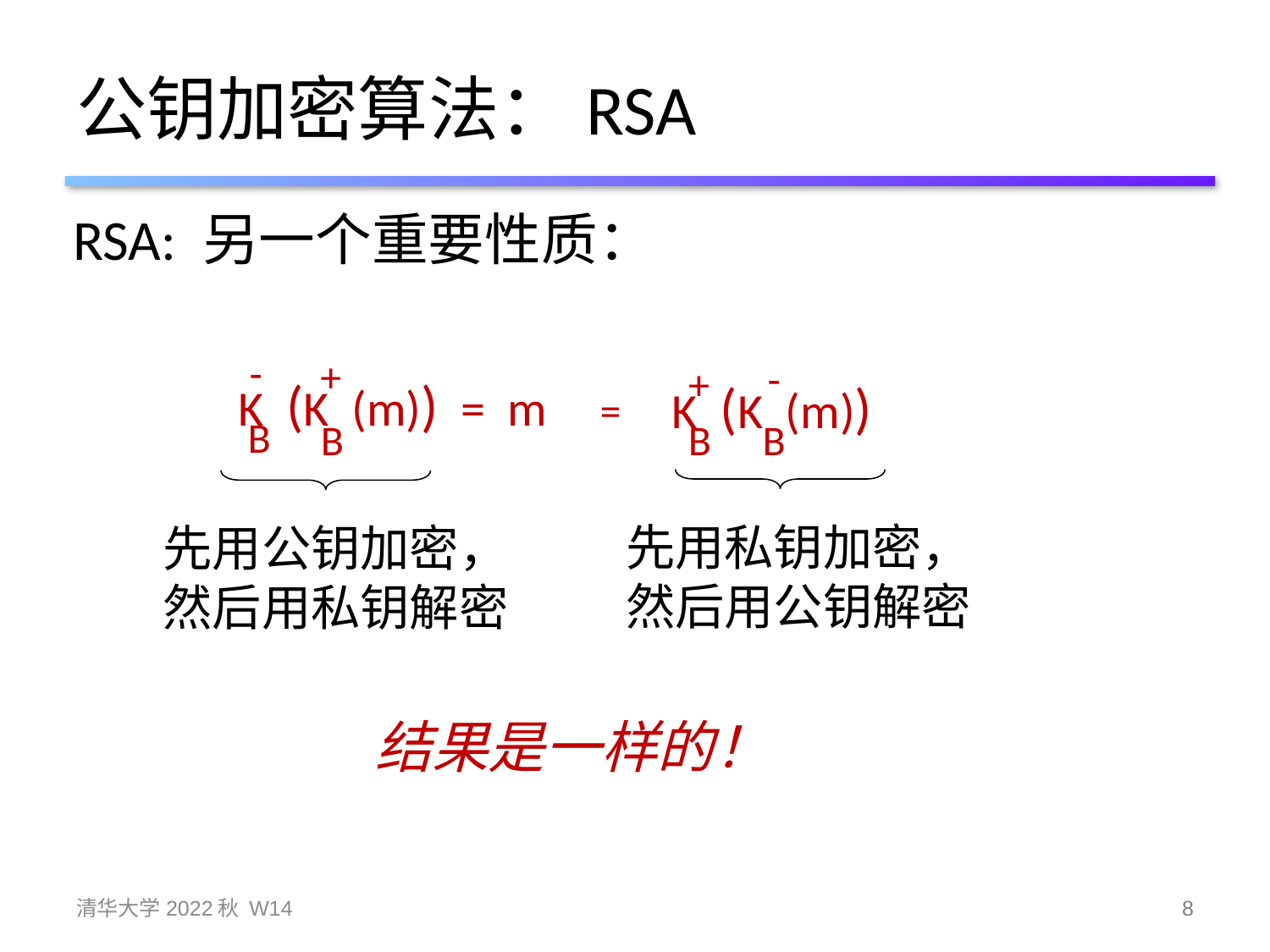

# 公钥加密算法：RSA
RSA: 另一个重要性质：
-
+
K  (K  (m))  =  m
B
B
-
+
K  (K  (m))
=
B
B

先用私钥加密，然后用公钥解密
先用公钥加密，然后用私钥解密
结果是一样的！
清华大学2022秋 W14
8